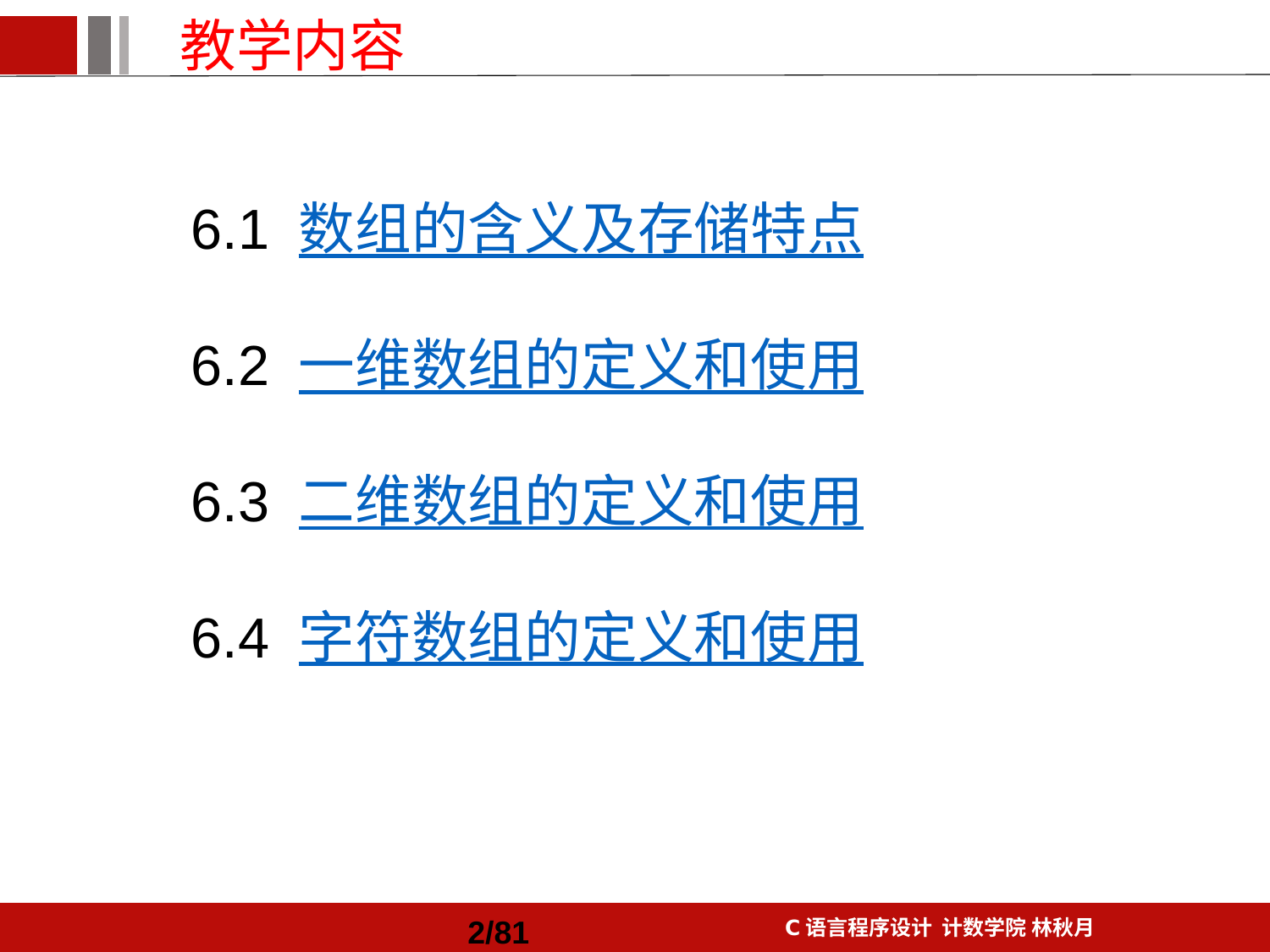

教学内容
6.1 数组的含义及存储特点
6.2 一维数组的定义和使用
6.3 二维数组的定义和使用
6.4 字符数组的定义和使用